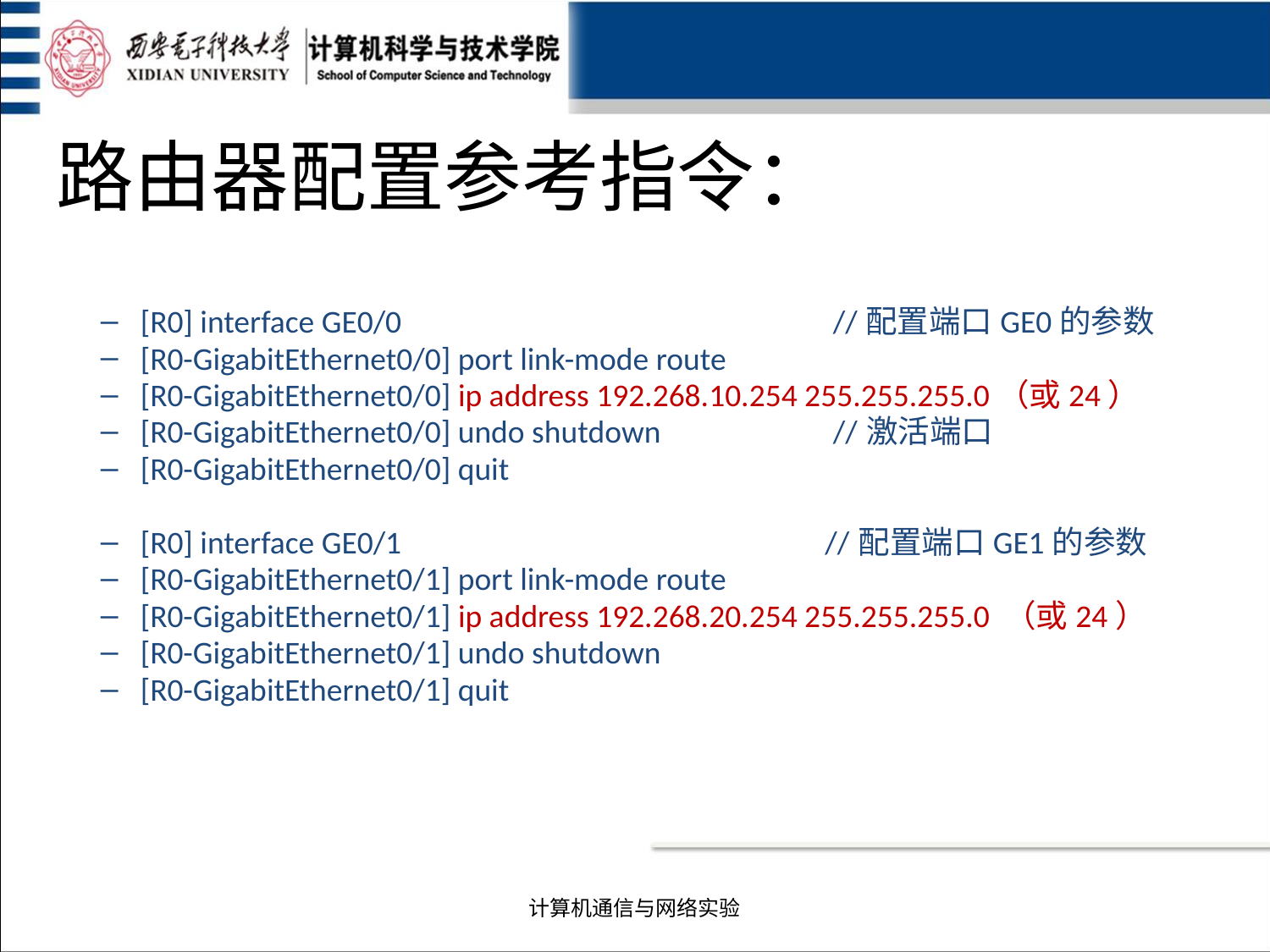

# 路由器配置参考指令：

[R0] interface GE0/0                                                            //配置端口GE0的参数
[R0-GigabitEthernet0/0] port link-mode route
[R0-GigabitEthernet0/0] ip address 192.268.10.254 255.255.255.0（或24）
[R0-GigabitEthernet0/0] undo shutdown                        //激活端口
[R0-GigabitEthernet0/0] quit

[R0] interface GE0/1                                                           //配置端口GE1的参数
[R0-GigabitEthernet0/1] port link-mode route
[R0-GigabitEthernet0/1] ip address 192.268.20.254 255.255.255.0 （或24）
[R0-GigabitEthernet0/1] undo shutdown
[R0-GigabitEthernet0/1] quit
计算机通信与网络实验